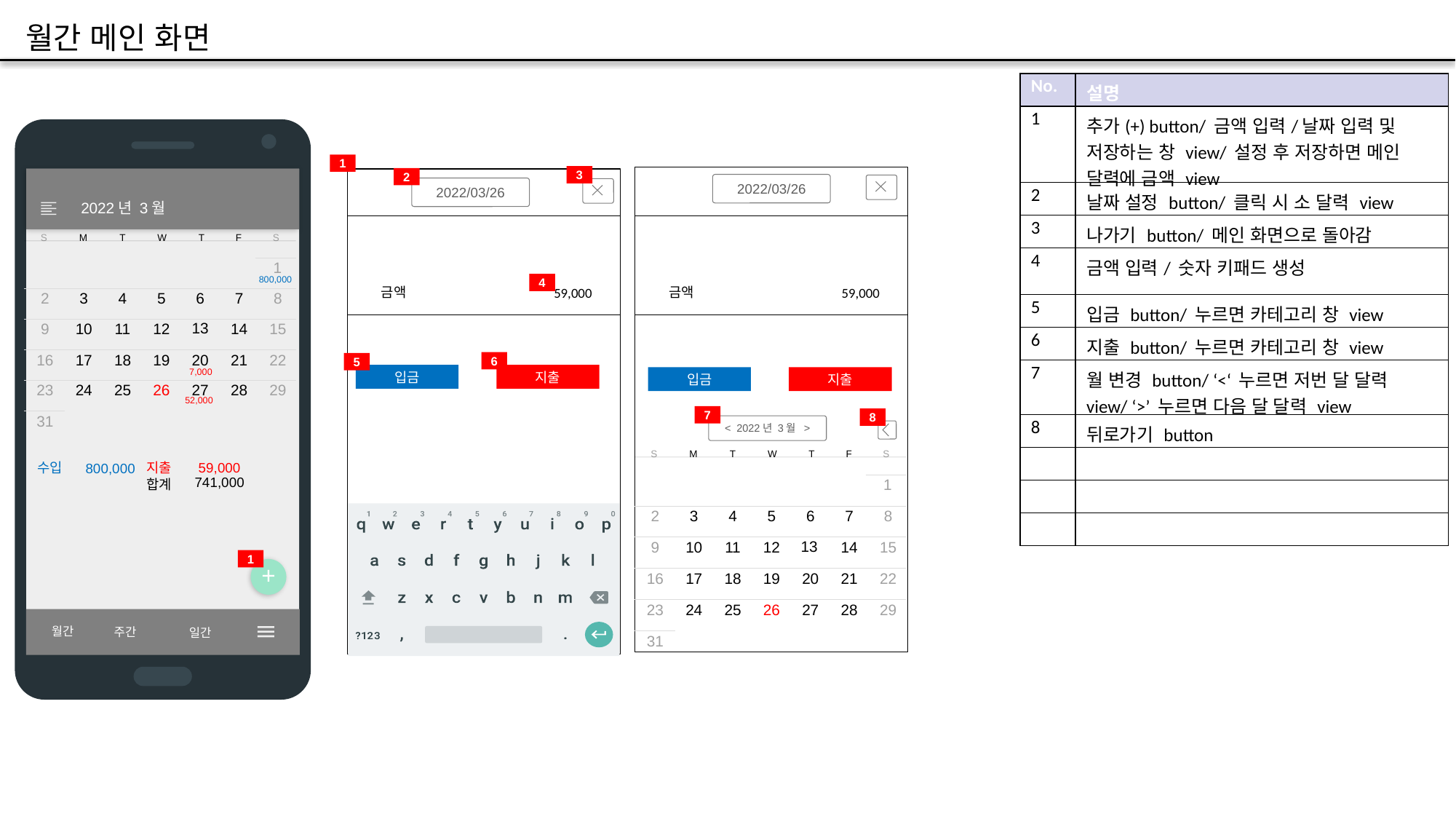

월간 메인 화면
| No. | 설명 |
| --- | --- |
| 1 | 추가(+) button/ 금액 입력/날짜 입력 및 저장하는 창 view/ 설정 후 저장하면 메인 달력에 금액 view |
| 2 | 날짜 설정 button/ 클릭 시 소 달력 view |
| 3 | 나가기 button/ 메인 화면으로 돌아감 |
| 4 | 금액 입력/ 숫자 키패드 생성 |
| 5 | 입금 button/ 누르면 카테고리 창 view |
| 6 | 지출 button/ 누르면 카테고리 창 view |
| 7 | 월 변경 button/ ‘<‘ 누르면 저번 달 달력 view/ ‘>’ 누르면 다음 달 달력 view |
| 8 | 뒤로가기 button |
|  |  |
|  |  |
|  |  |

1
3

2
2022년 3월

2022/03/26

2022/03/26

S
M
T
W
T
F
S
1
2
3
4
5
6
7
8
9
10
11
12
14
15
16
17
18
19
20
21
22
26
23
24
25
27
28
29
31
800,000
4
금액
금액
59,000
59,000
13
6
5
입금
지출
7,000
입금
지출
52,000
7
8
<  2022년 3월  >

S
M
T
W
T
F
S
1
2
3
4
5
6
7
8
9
10
11
12
14
15
16
17
18
19
20
21
22
26
23
24
25
27
28
29
31

수입	지출
	합계
59,000
800,000
741,000

13
1
+

월간
주간
일간